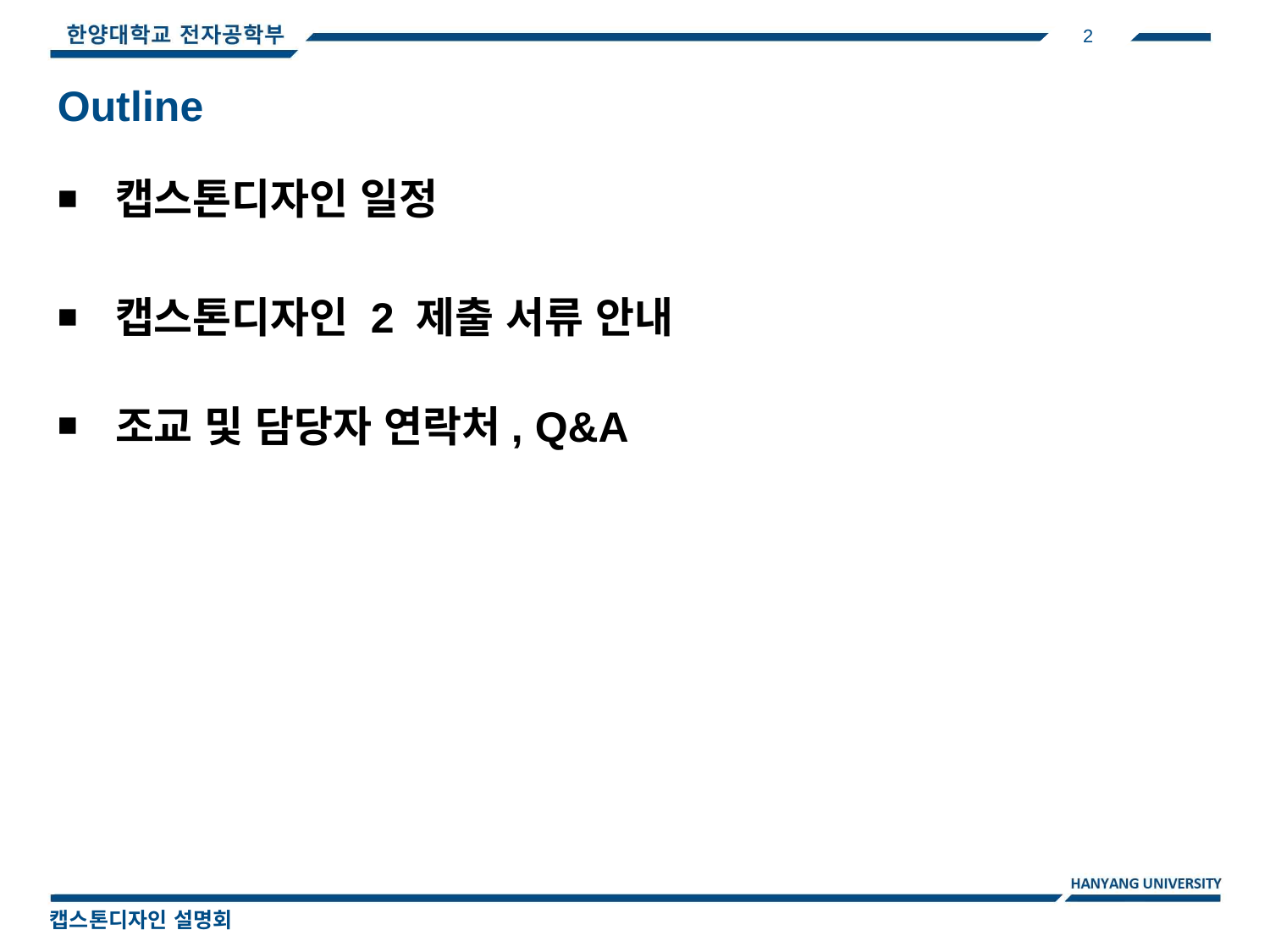

2
Outline
 캡스톤디자인 일정

 캡스톤디자인 2 제출 서류 안내

 조교 및 담당자 연락처, Q&A